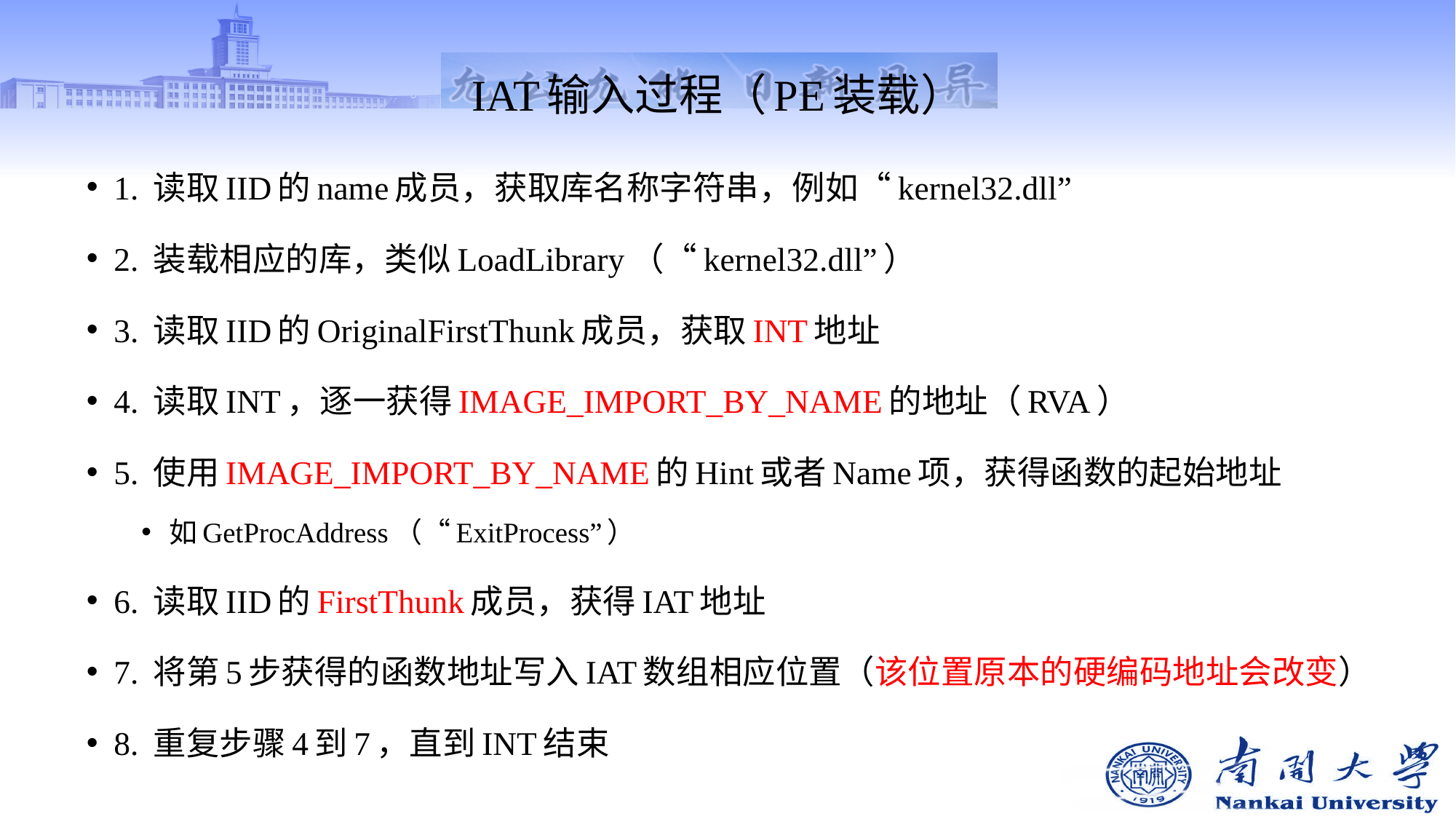

# IAT输入过程（PE装载）
1. 读取IID的name成员，获取库名称字符串，例如“kernel32.dll”
2. 装载相应的库，类似LoadLibrary（“kernel32.dll”）
3. 读取IID的OriginalFirstThunk成员，获取INT地址
4. 读取INT，逐一获得IMAGE_IMPORT_BY_NAME的地址（RVA）
5. 使用IMAGE_IMPORT_BY_NAME的Hint或者Name项，获得函数的起始地址
如GetProcAddress（“ExitProcess”）
6. 读取IID的FirstThunk成员，获得IAT地址
7. 将第5步获得的函数地址写入IAT数组相应位置（该位置原本的硬编码地址会改变）
8. 重复步骤4到7，直到INT结束